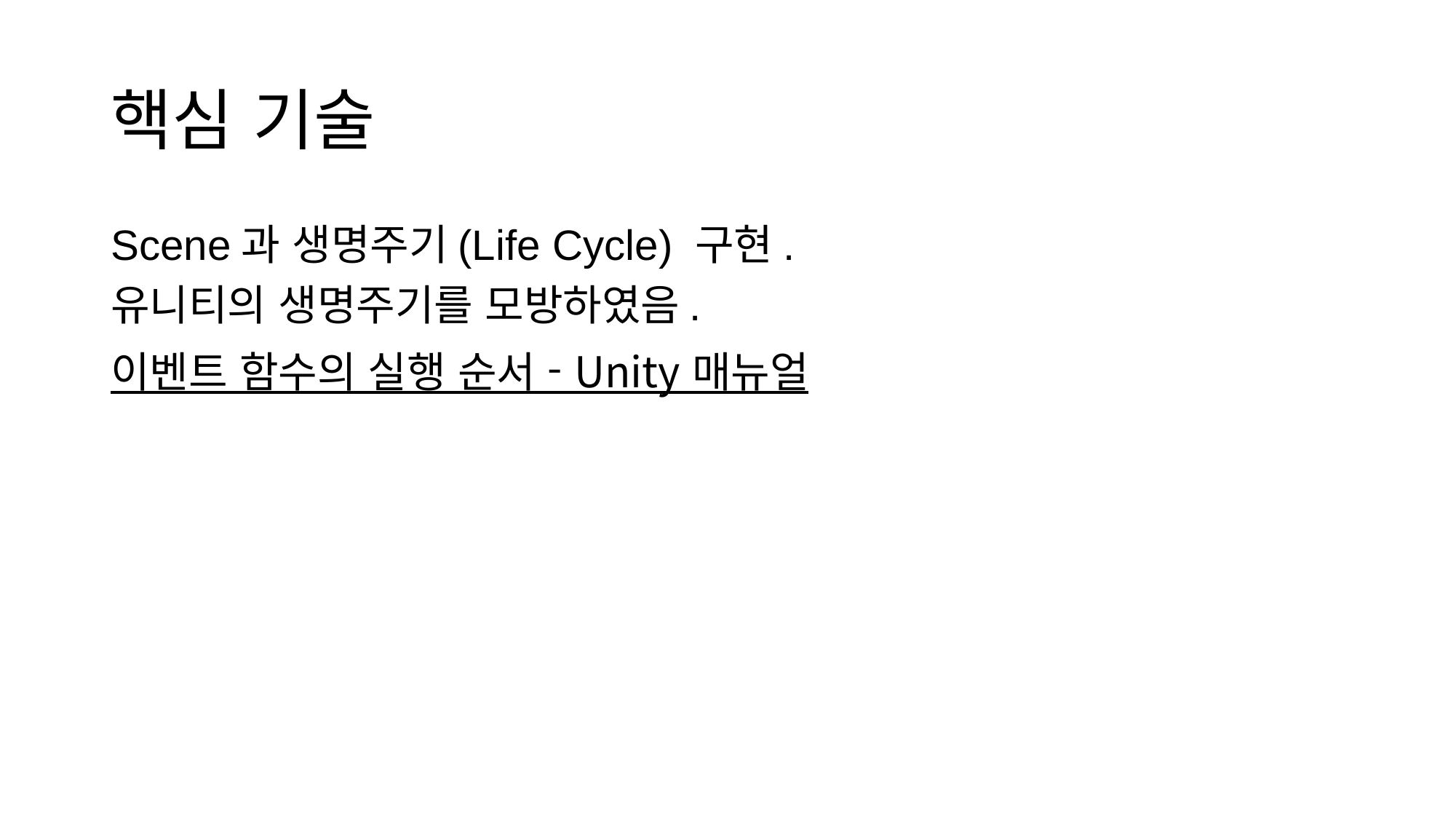

# 핵심 기술
Scene과 생명주기(Life Cycle) 구현.
유니티의 생명주기를 모방하였음.
이벤트 함수의 실행 순서 - Unity 매뉴얼